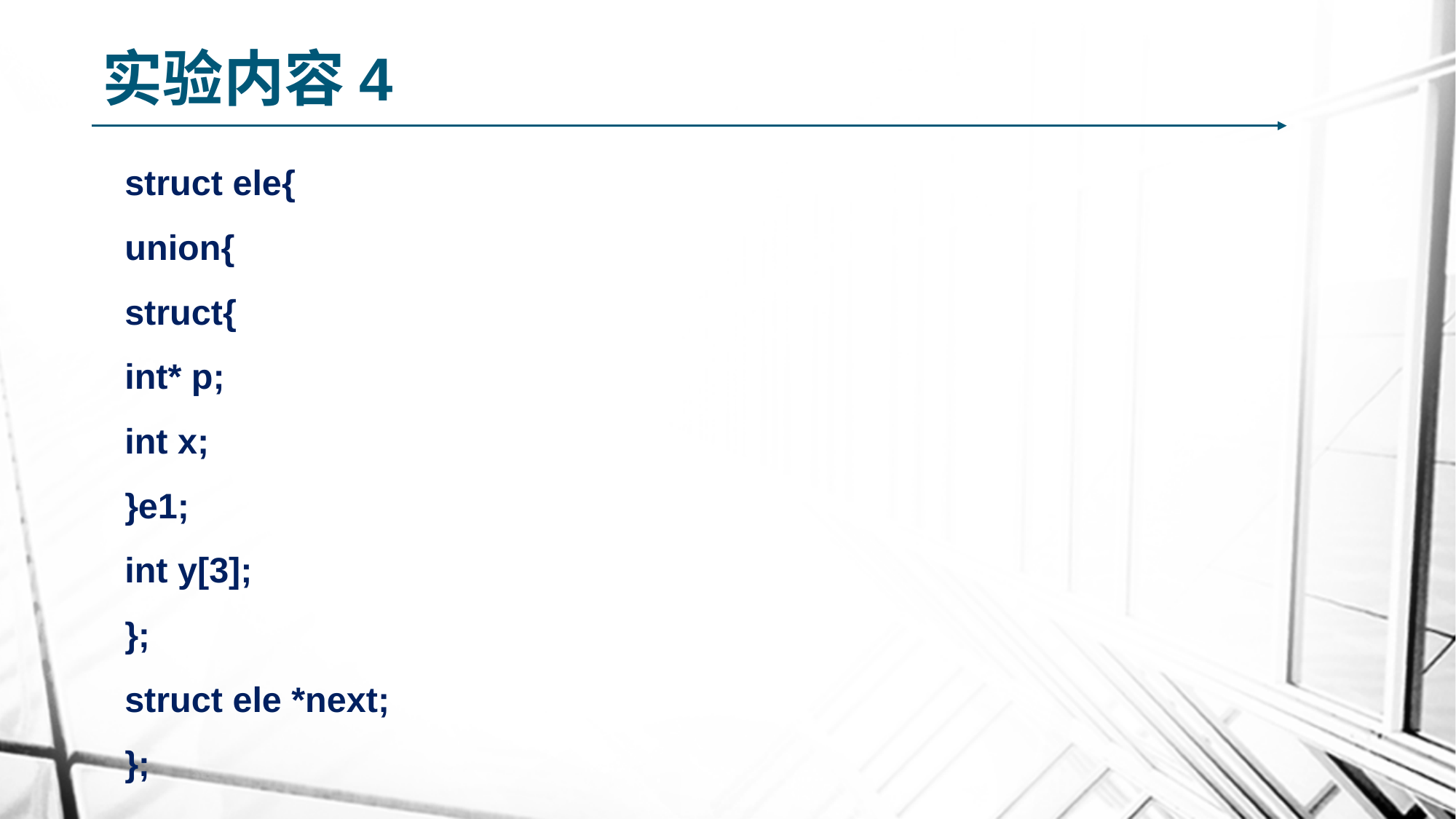

# 实验内容4
struct ele{
	union{
		struct{
			int* p;
			int x;
		}e1;
		int y[3];
	};
	struct ele *next;
};